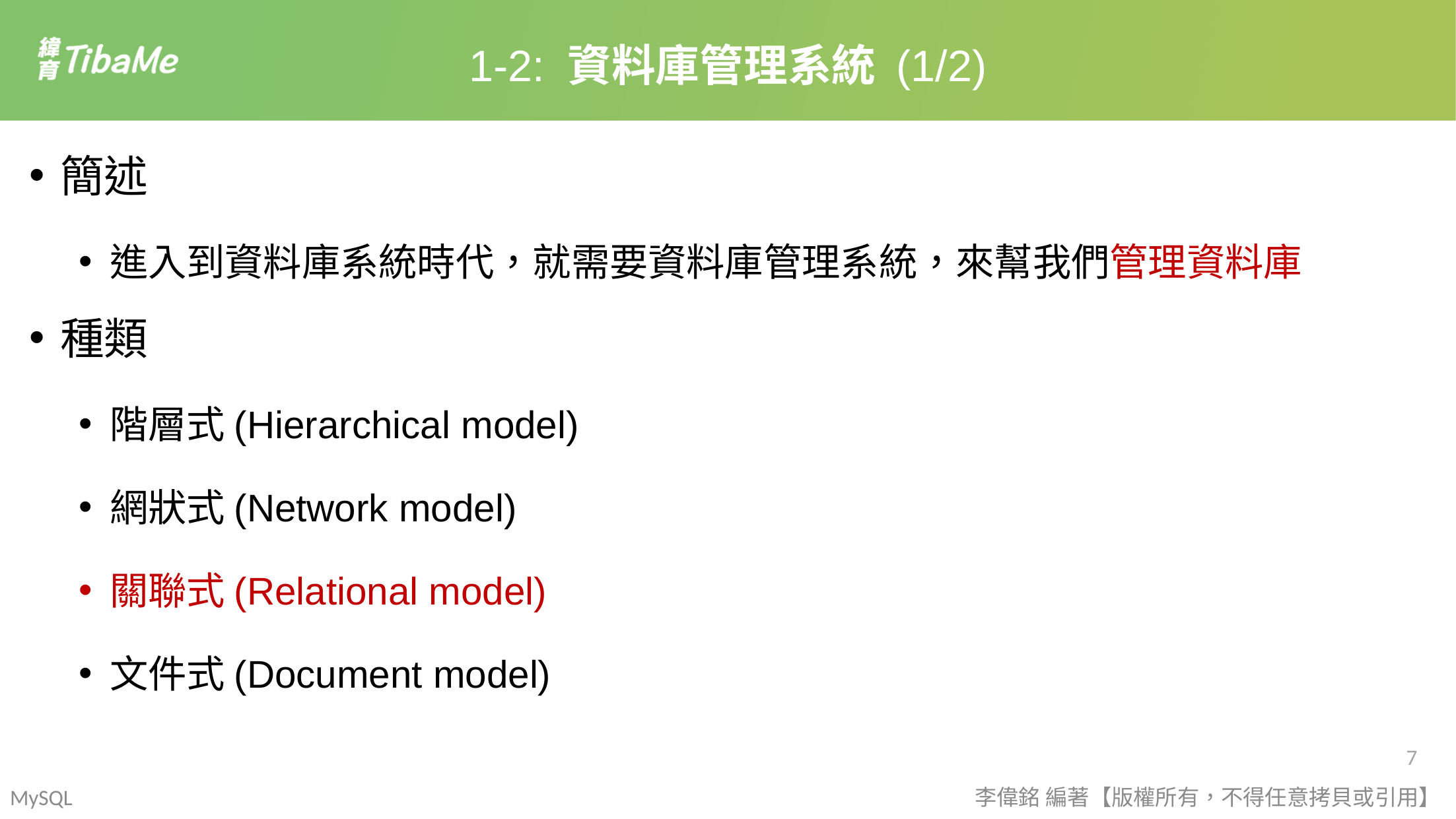

1-2: 資料庫管理系統 (1/2)
簡述
進入到資料庫系統時代，就需要資料庫管理系統，來幫我們管理資料庫
種類
階層式(Hierarchical model)
網狀式(Network model)
關聯式(Relational model)
文件式(Document model)
MySQL
李偉銘 編著【版權所有，不得任意拷貝或引用】